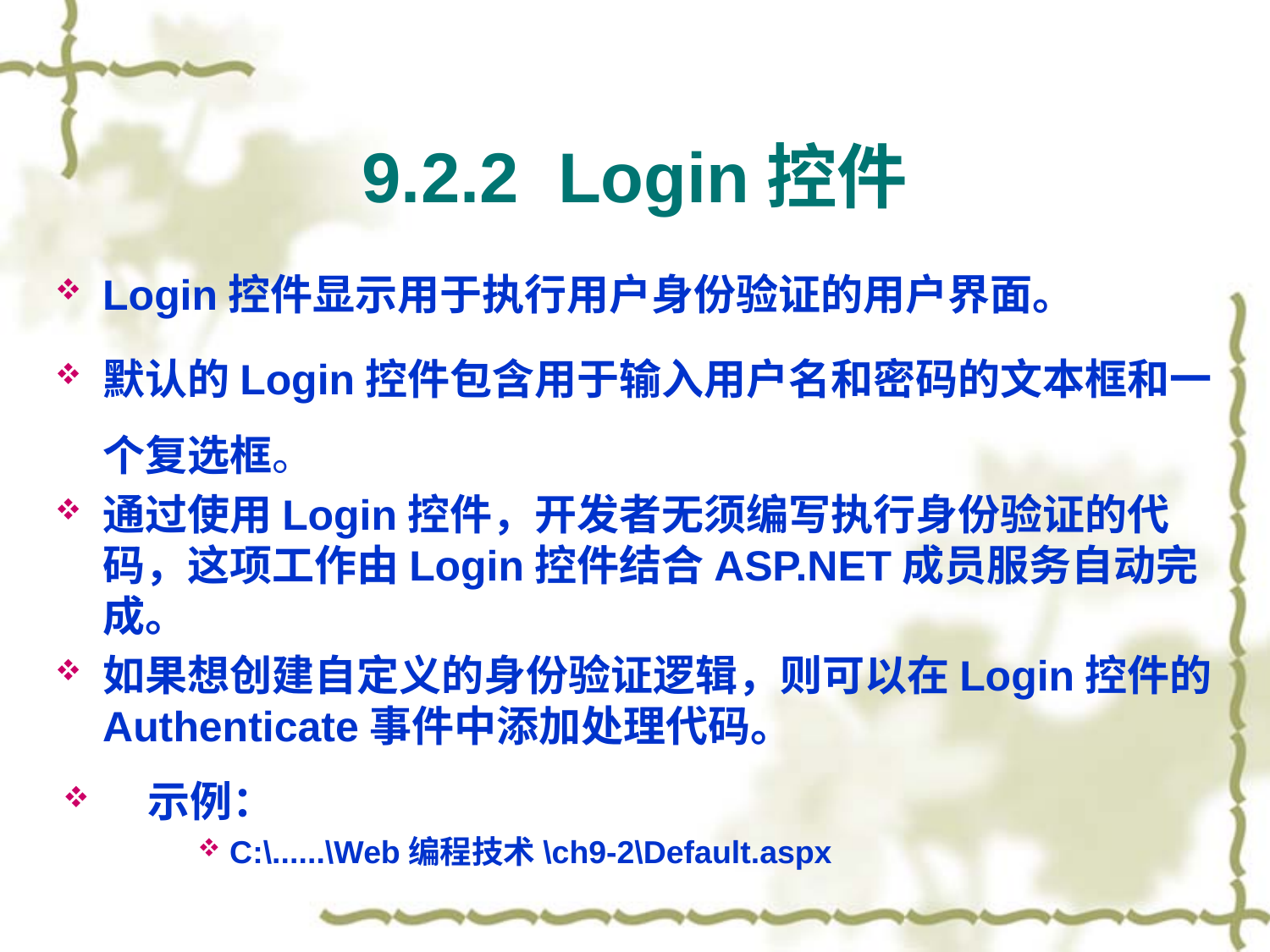

# 9.2.2  Login控件
Login控件显示用于执行用户身份验证的用户界面。
默认的Login控件包含用于输入用户名和密码的文本框和一个复选框。
通过使用Login控件，开发者无须编写执行身份验证的代码，这项工作由Login控件结合ASP.NET成员服务自动完成。
如果想创建自定义的身份验证逻辑，则可以在Login控件的Authenticate事件中添加处理代码。
示例：
C:\......\Web编程技术\ch9-2\Default.aspx